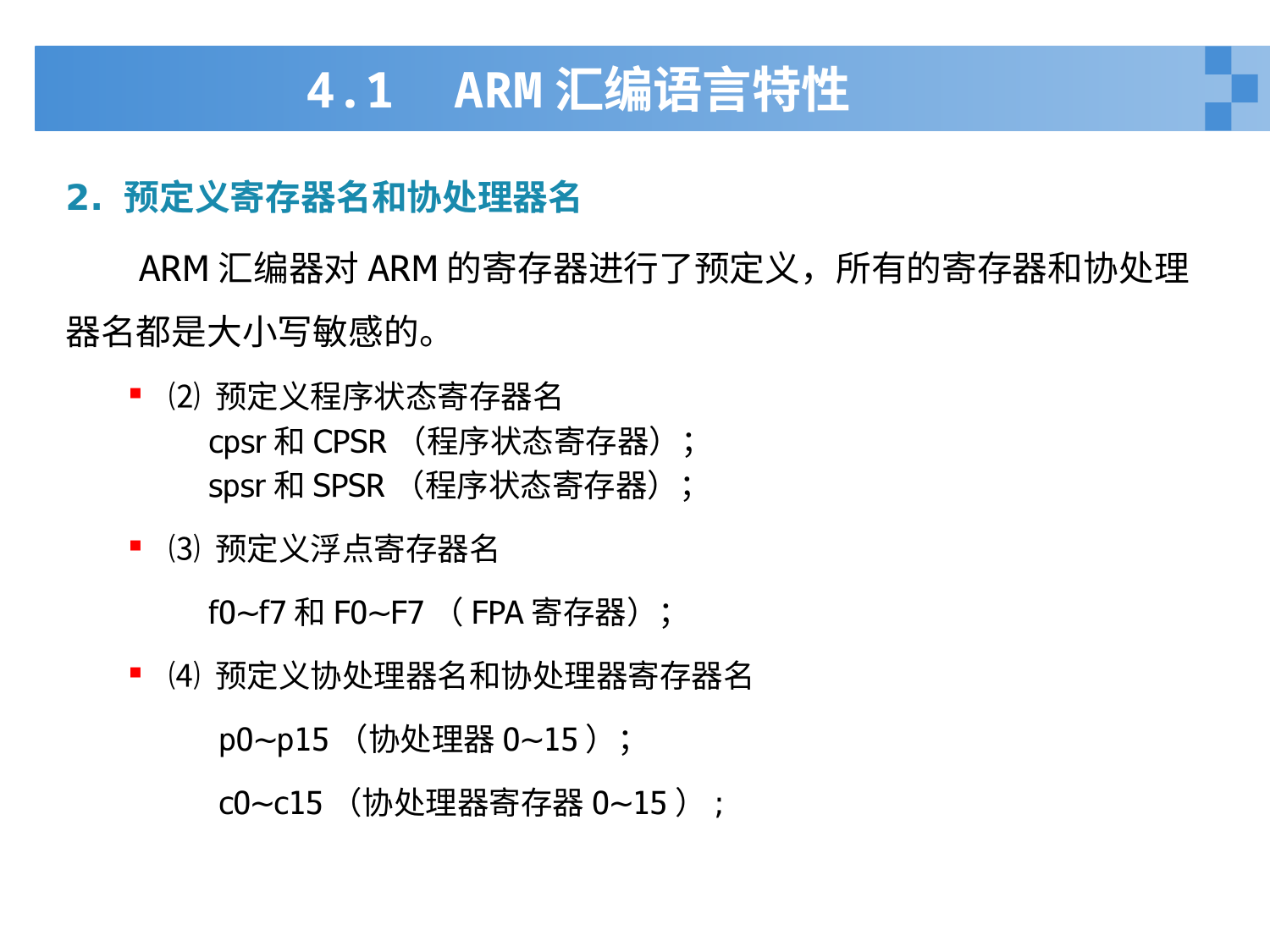

# 4.1  ARM汇编语言特性
2. 预定义寄存器名和协处理器名
      ARM汇编器对ARM的寄存器进行了预定义，所有的寄存器和协处理器名都是大小写敏感的。
⑵ 预定义程序状态寄存器名
        cpsr和CPSR（程序状态寄存器）；
        spsr和SPSR（程序状态寄存器）；
⑶ 预定义浮点寄存器名
        f0~f7和F0~F7（FPA寄存器）；
⑷ 预定义协处理器名和协处理器寄存器名
         p0~p15（协处理器0~15）；
         c0~c15（协处理器寄存器0~15）;